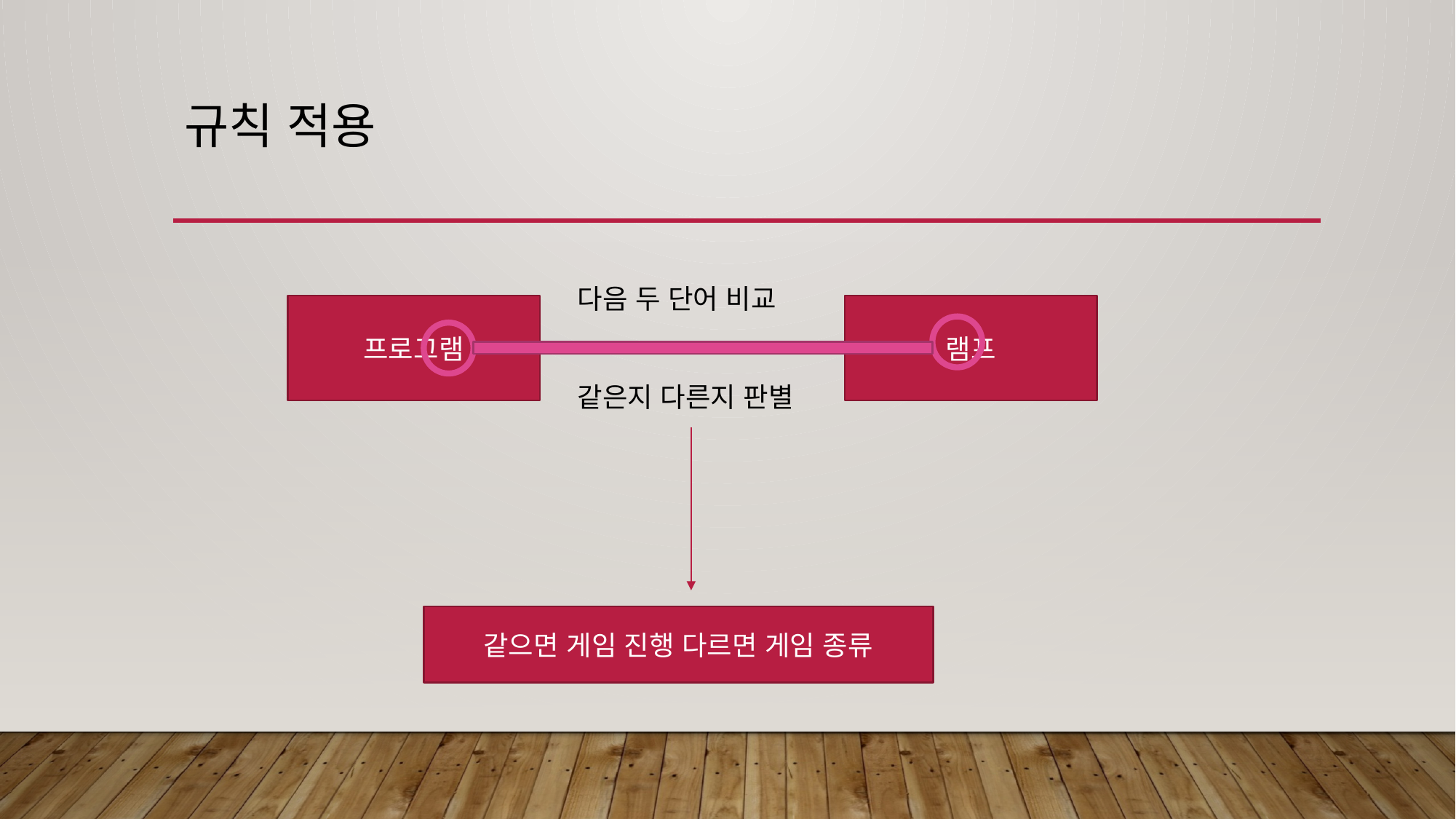

# 규칙 적용

다음 두 단어 비교

같은지 다른지 판별
램프
프로그램

같으면 게임 진행 다르면 게임 종류